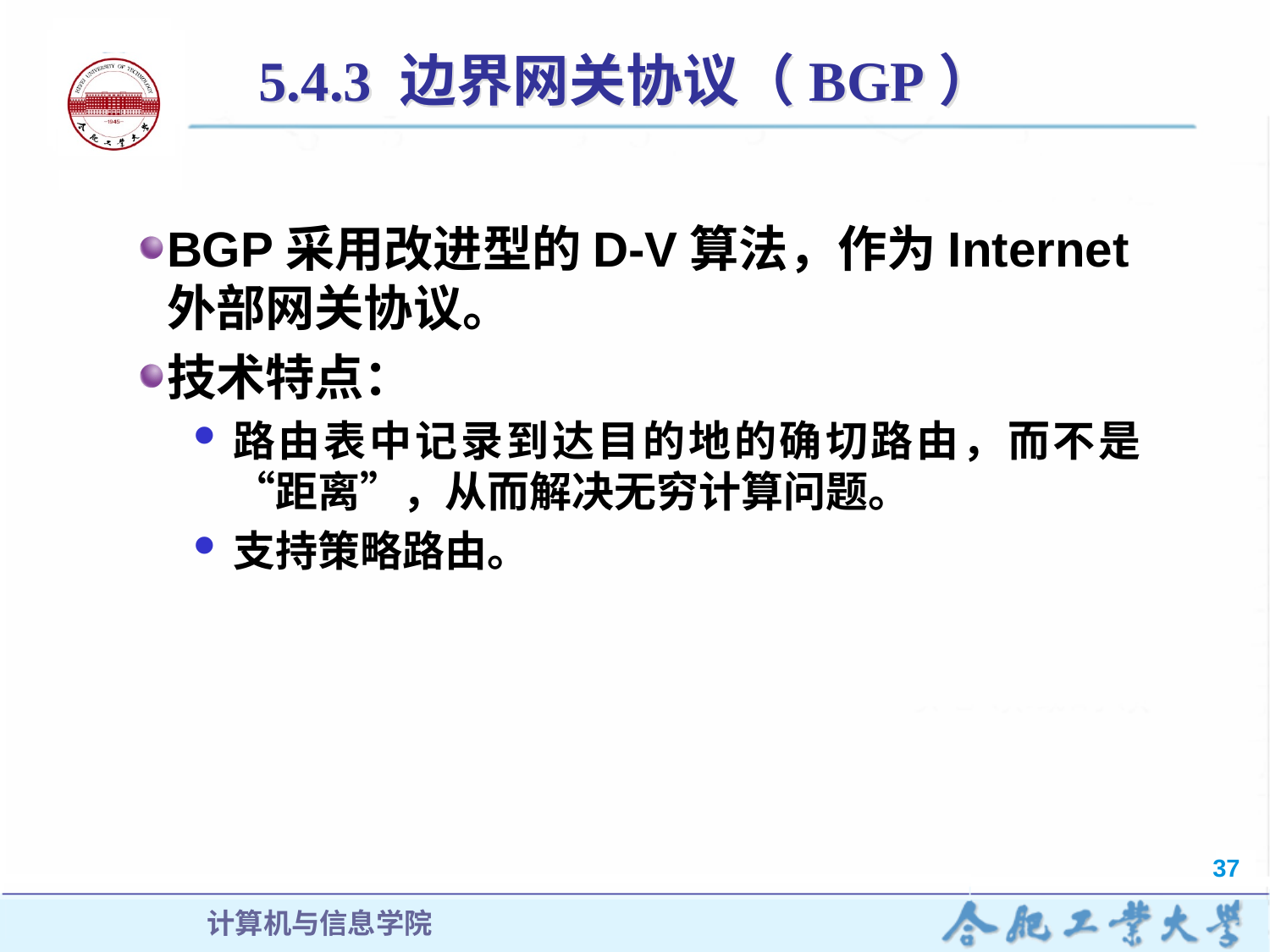

# 5.4.3 边界网关协议（BGP）
BGP采用改进型的D-V算法，作为Internet外部网关协议。
技术特点：
路由表中记录到达目的地的确切路由，而不是“距离”，从而解决无穷计算问题。
支持策略路由。